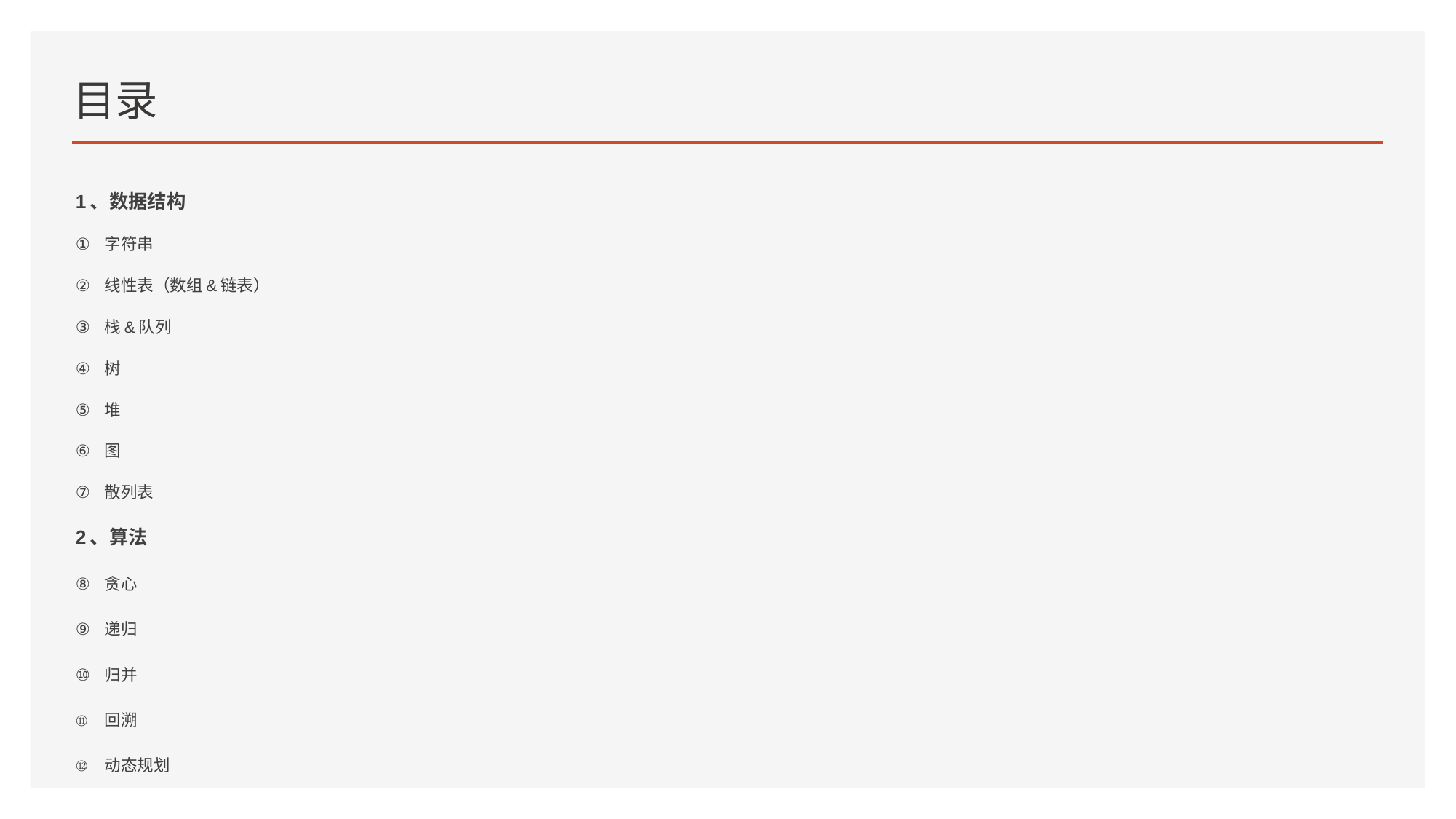

# 目录
1、数据结构
字符串
线性表（数组&链表）
栈&队列
树
堆
图
散列表
2、算法
贪心
递归
归并
回溯
动态规划